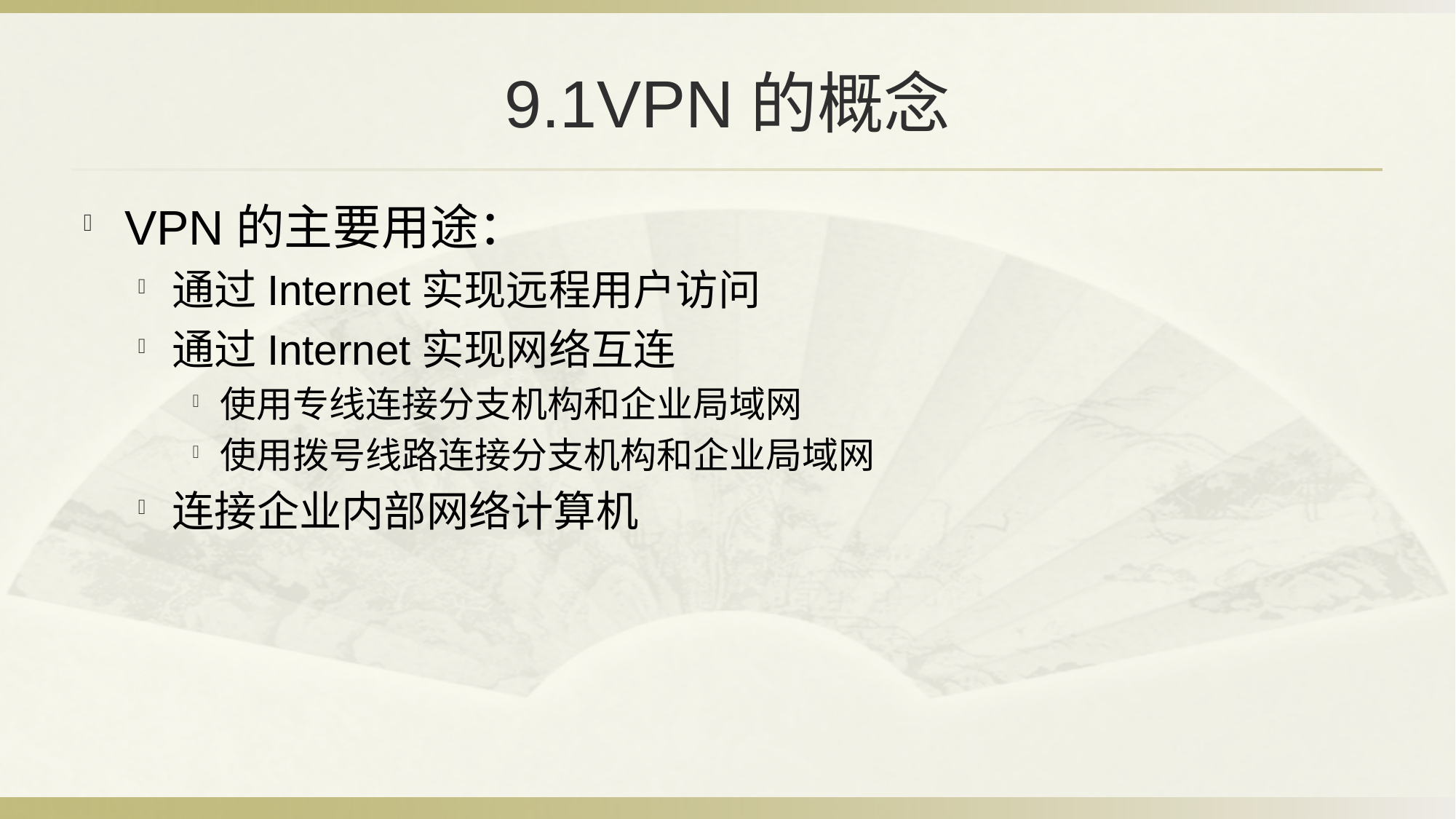

# 9.1VPN的概念
VPN的主要用途：
通过Internet实现远程用户访问
通过Internet实现网络互连
使用专线连接分支机构和企业局域网
使用拨号线路连接分支机构和企业局域网
连接企业内部网络计算机